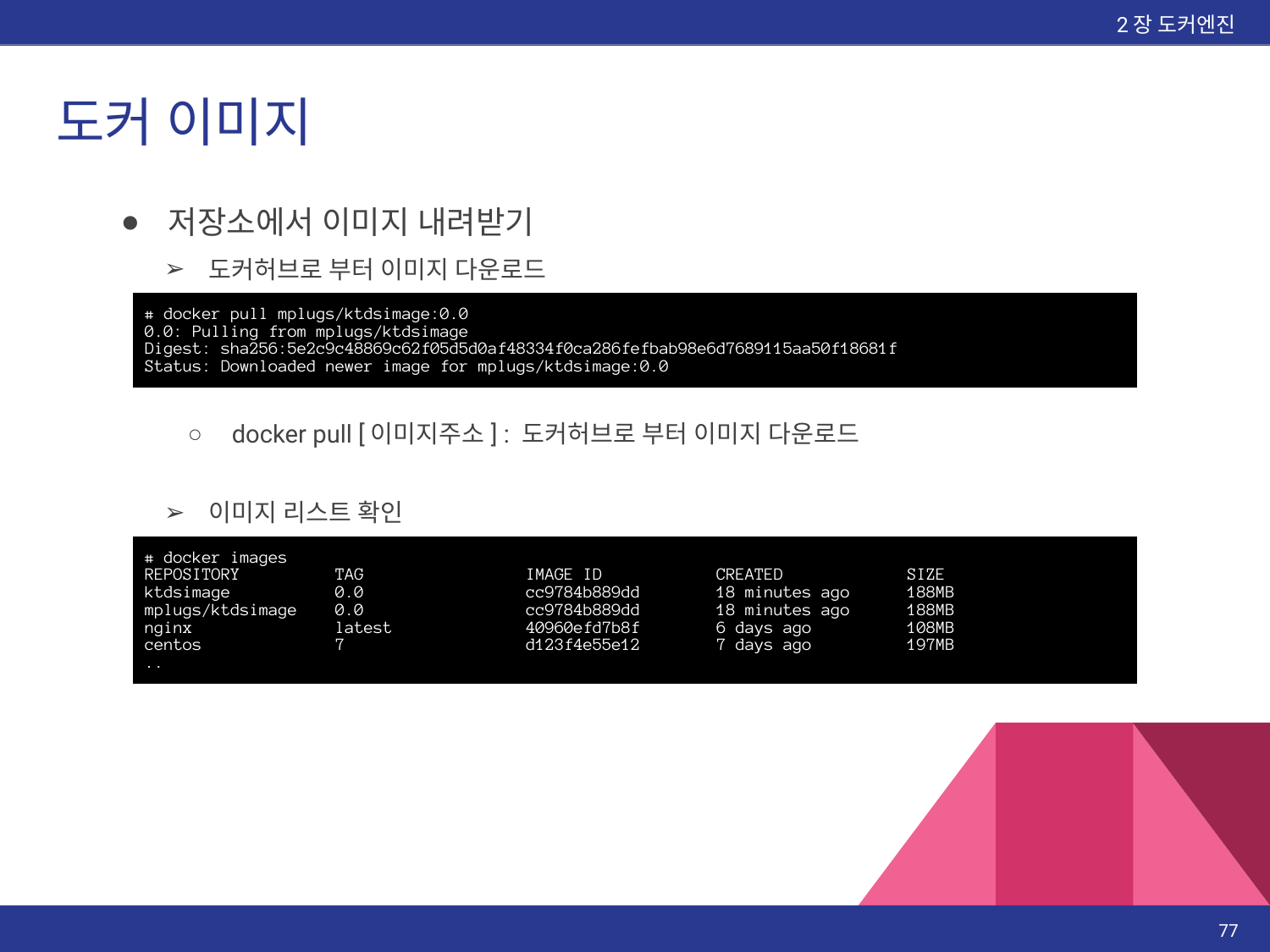

2장 도커엔진
# 도커 이미지
저장소에서 이미지 내려받기
도커허브로 부터 이미지 다운로드

| # docker pull mplugs/ktdsimage:0.0 0.0: Pulling from mplugs/ktdsimage Digest: sha256:5e2c9c48869c62f05d5d0af48334f0ca286fefbab98e6d7689115aa50f18681f Status: Downloaded newer image for mplugs/ktdsimage:0.0 |
| --- |
docker pull [이미지주소] : 도커허브로 부터 이미지 다운로드
이미지 리스트 확인

| # docker images REPOSITORY TAG IMAGE ID CREATED SIZE ktdsimage 0.0 cc9784b889dd 18 minutes ago 188MB mplugs/ktdsimage 0.0 cc9784b889dd 18 minutes ago 188MB nginx latest 40960efd7b8f 6 days ago 108MB centos 7 d123f4e55e12 7 days ago 197MB .. |
| --- |
77